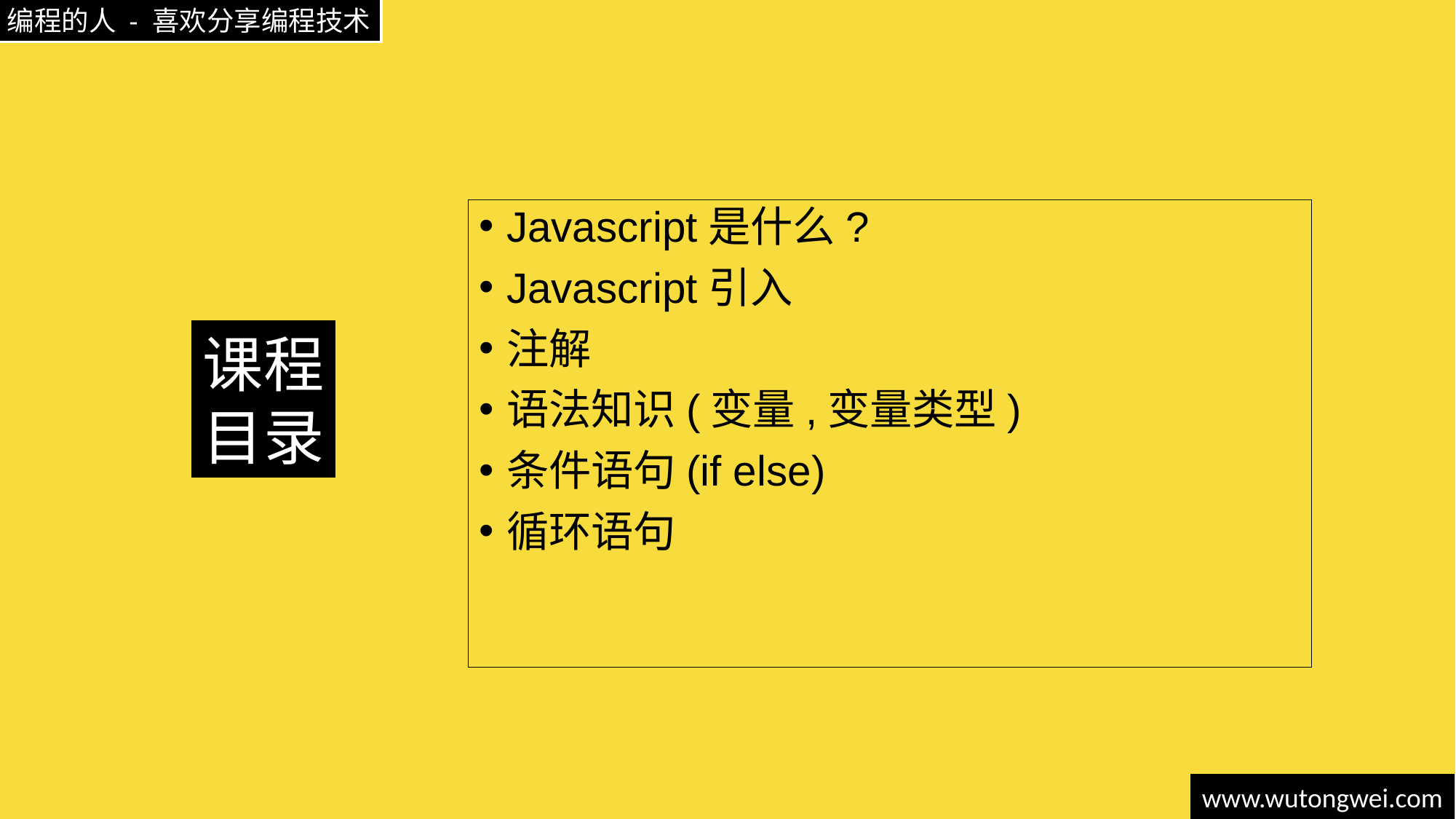

Javascript是什么?
Javascript引入
注解
语法知识(变量,变量类型)
条件语句(if else)
循环语句